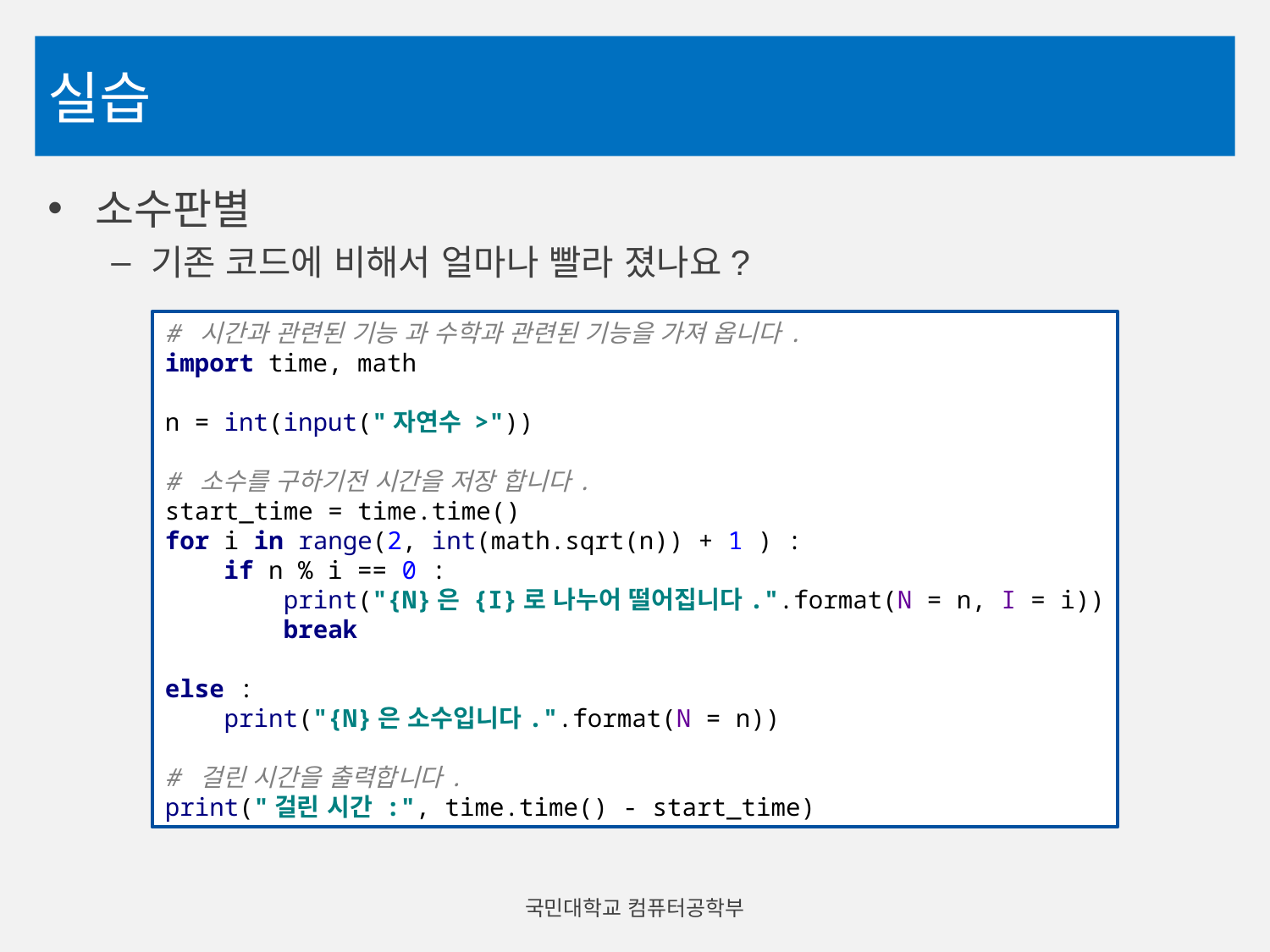

# 실습
소수판별
기존 코드에 비해서 얼마나 빨라 졌나요?
# 시간과 관련된 기능 과 수학과 관련된 기능을 가져 옵니다. import time, math n = int(input("자연수 >")) # 소수를 구하기전 시간을 저장 합니다. start_time = time.time() for i in range(2, int(math.sqrt(n)) + 1 ) : if n % i == 0 : print("{N}은 {I}로 나누어 떨어집니다.".format(N = n, I = i)) break else : print("{N}은 소수입니다.".format(N = n)) # 걸린 시간을 출력합니다. print("걸린 시간 :", time.time() - start_time)
국민대학교 컴퓨터공학부